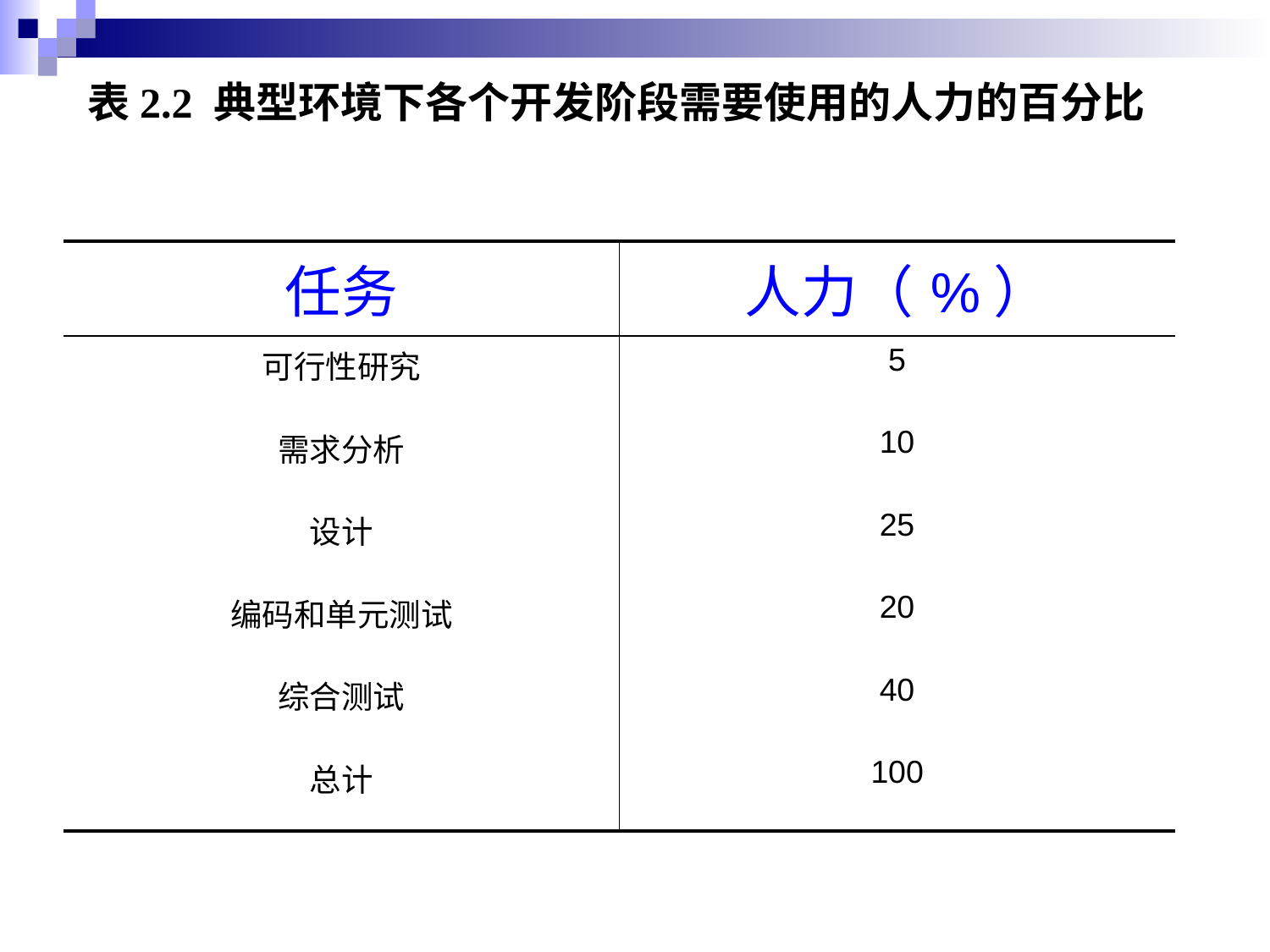

# 表2.2 典型环境下各个开发阶段需要使用的人力的百分比
| 任务 | 人力（%） |
| --- | --- |
| 可行性研究 | 5 |
| 需求分析 | 10 |
| 设计 | 25 |
| 编码和单元测试 | 20 |
| 综合测试 | 40 |
| 总计 | 100 |